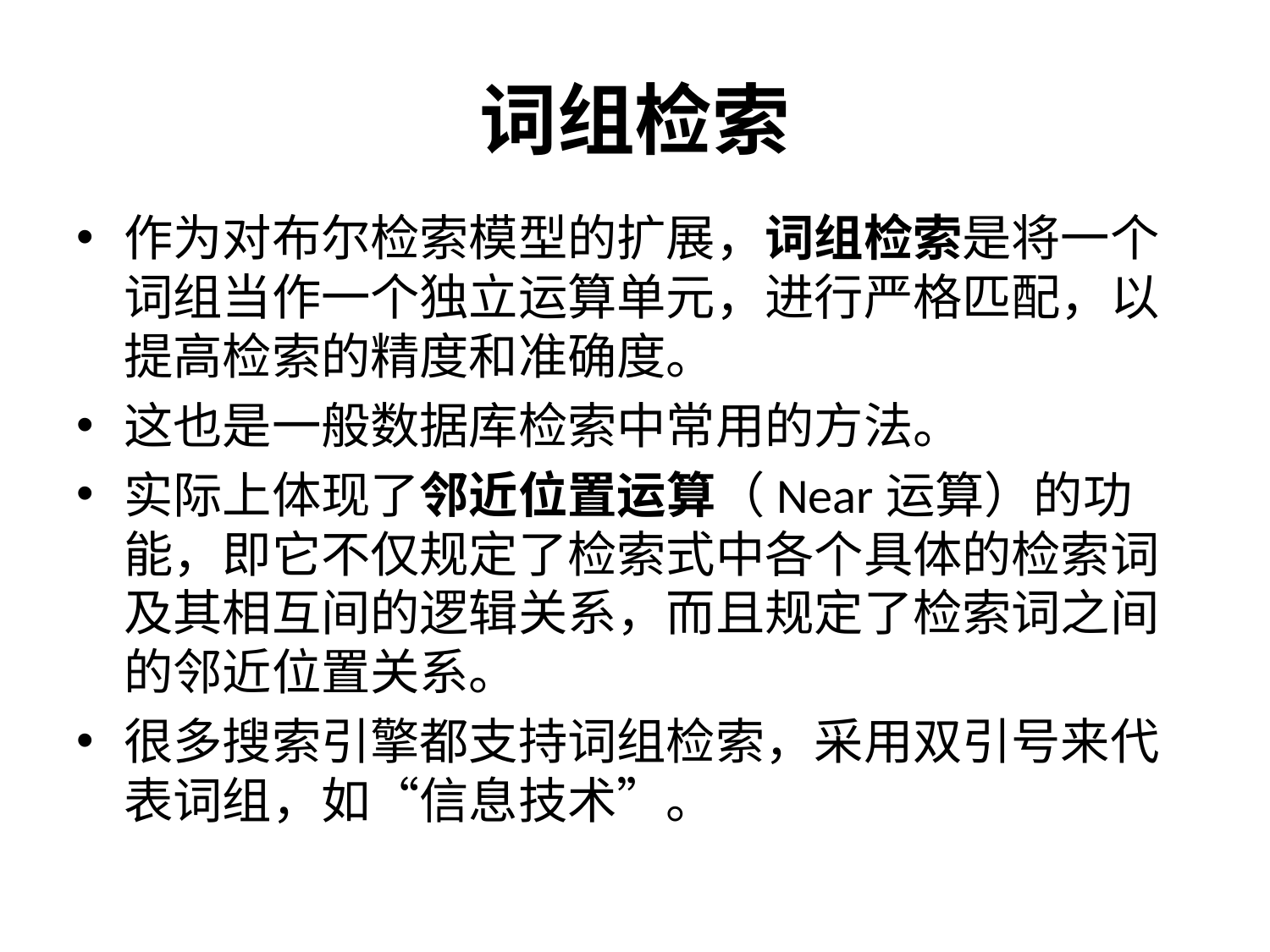

# 词组检索
作为对布尔检索模型的扩展，词组检索是将一个词组当作一个独立运算单元，进行严格匹配，以提高检索的精度和准确度。
这也是一般数据库检索中常用的方法。
实际上体现了邻近位置运算（Near运算）的功能，即它不仅规定了检索式中各个具体的检索词及其相互间的逻辑关系，而且规定了检索词之间的邻近位置关系。
很多搜索引擎都支持词组检索，采用双引号来代表词组，如“信息技术”。